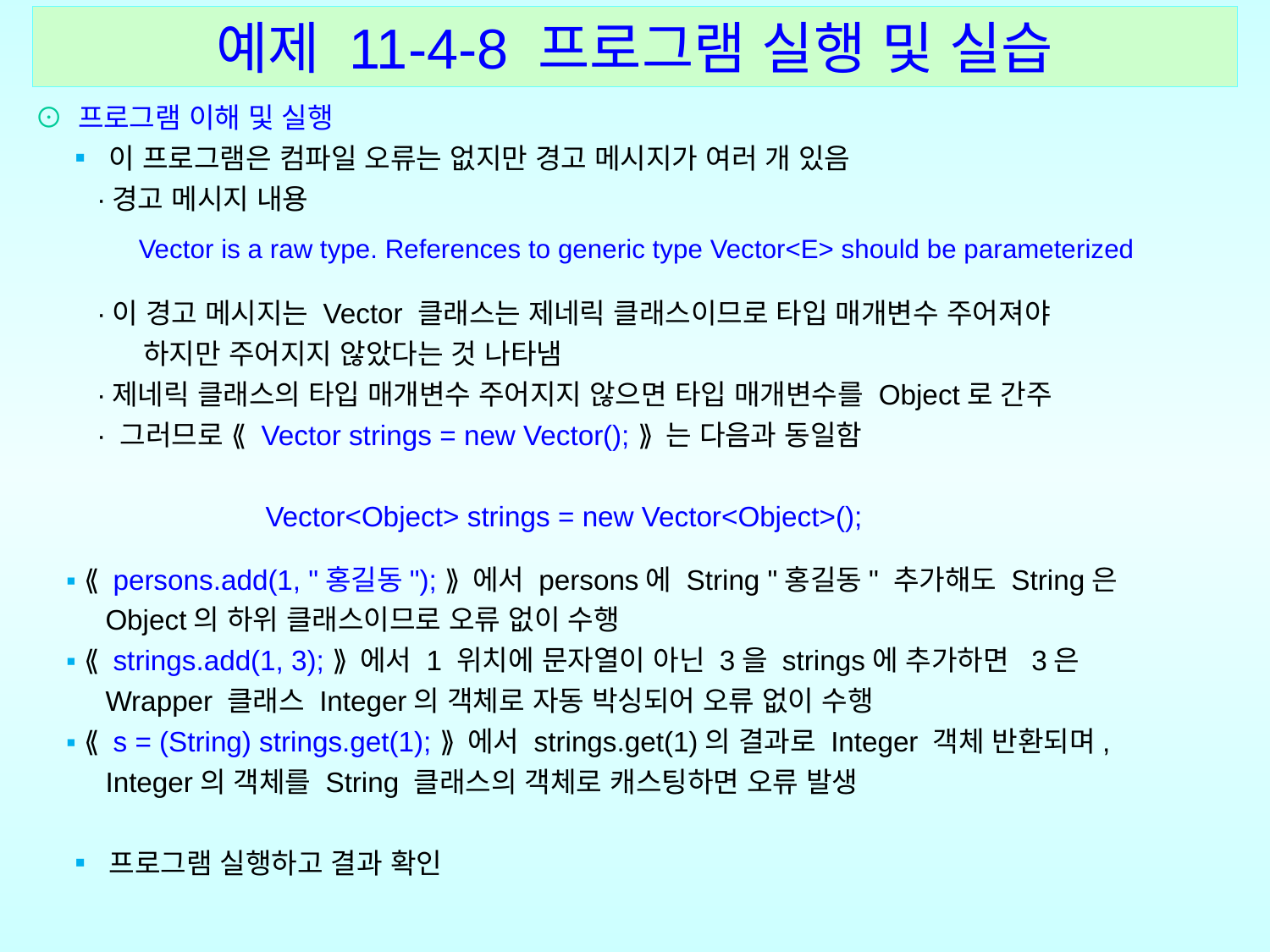

예제 11-4-8 프로그램 실행 및 실습
⊙ 프로그램 이해 및 실행
    ▪ 이 프로그램은 컴파일 오류는 없지만 경고 메시지가 여러 개 있음
        ∙경고 메시지 내용
              Vector is a raw type. References to generic type Vector<E> should be parameterized

        ∙이 경고 메시지는 Vector 클래스는 제네릭 클래스이므로 타입 매개변수 주어져야
             하지만 주어지지 않았다는 것 나타냄
        ∙제네릭 클래스의 타입 매개변수 주어지지 않으면 타입 매개변수를 Object로 간주
        ∙ 그러므로 ⟪ Vector strings = new Vector(); ⟫는 다음과 동일함

                                 Vector<Object> strings = new Vector<Object>();

    ▪ ⟪ persons.add(1, "홍길동"); ⟫에서 persons에 String "홍길동" 추가해도 String은
         Object의 하위 클래스이므로 오류 없이 수행
    ▪ ⟪ strings.add(1, 3); ⟫에서 1 위치에 문자열이 아닌 3을 strings에 추가하면  3은
         Wrapper 클래스 Integer의 객체로 자동 박싱되어 오류 없이 수행
    ▪ ⟪ s = (String) strings.get(1); ⟫에서 strings.get(1)의 결과로 Integer 객체 반환되며,
         Integer의 객체를 String 클래스의 객체로 캐스팅하면 오류 발생

    ▪ 프로그램 실행하고 결과 확인